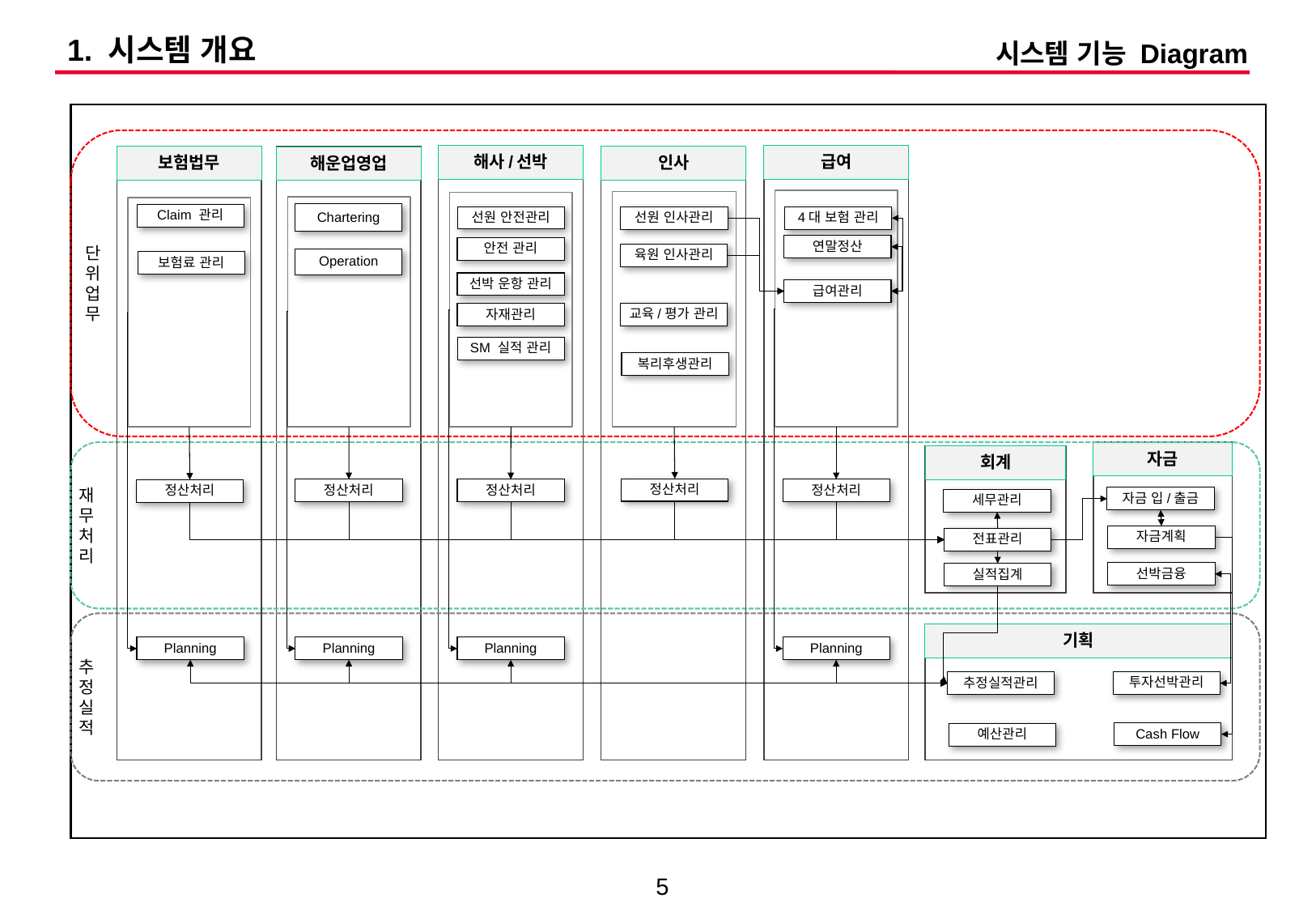

# 1. 시스템 개요
시스템 기능 Diagram
|  |
| --- |
단
위
업
무

급여
4대 보험 관리
연말정산
급여관리
정산처리
Planning

해사/선박
선원 안전관리
안전 관리
선박 운항 관리
자재관리
SM 실적 관리
정산처리
Planning

보험법무
Claim 관리
보험료 관리
정산처리
Planning

인사

선원 인사관리
육원 인사관리
교육/평가 관리
복리후생관리
정산처리

해운업영업
Chartering
정산처리
Planning

Operation
재
무
처
리

자금
자금 입/출금
자금계획
선박금융

회계
세무관리
전표관리
실적집계
추
정
실
적
기획

투자선박관리
추정실적관리
Cash Flow
예산관리